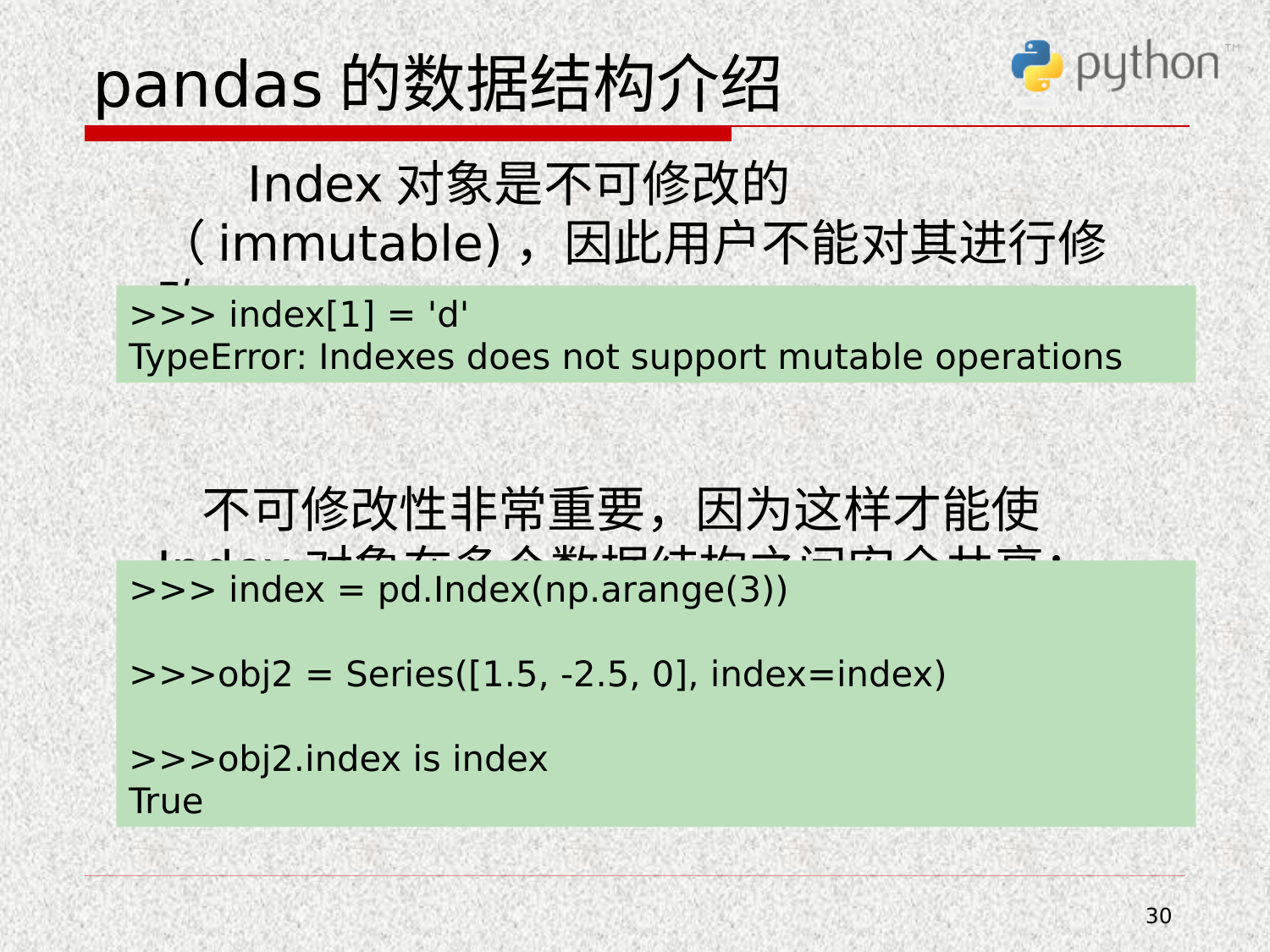

# pandas的数据结构介绍
          Index对象是不可修改的（immutable)，因此用户不能对其进行修改：

         不可修改性非常重要，因为这样才能使Index对象在多个数据结构之间安全共享：
>>> index[1] = 'd'
TypeError: Indexes does not support mutable operations
>>> index = pd.Index(np.arange(3))

>>>obj2 = Series([1.5, -2.5, 0], index=index)

>>>obj2.index is index
True
30